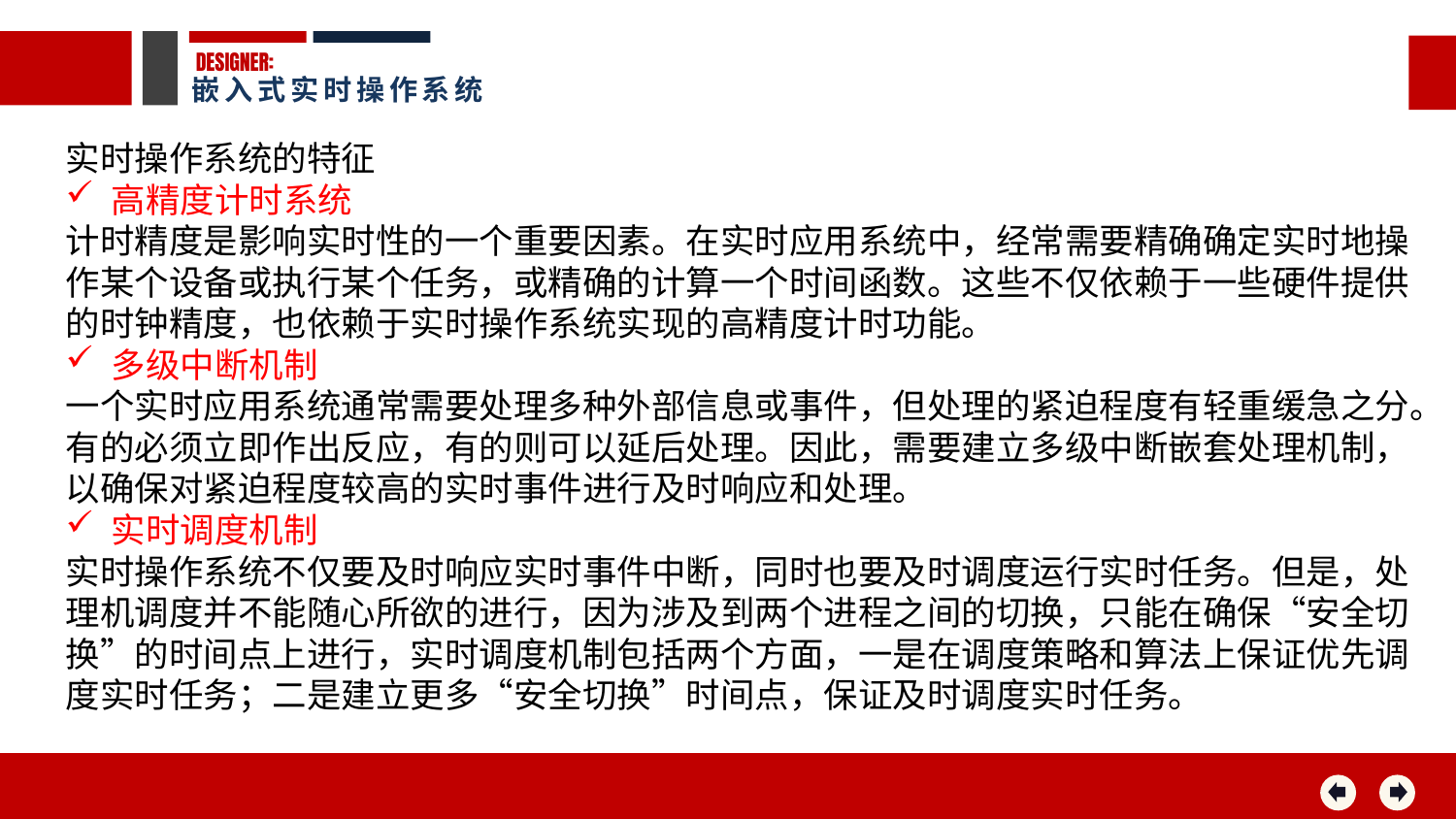

DESIGNER:
嵌入式实时操作系统
实时操作系统的特征
高精度计时系统
计时精度是影响实时性的一个重要因素。在实时应用系统中，经常需要精确确定实时地操作某个设备或执行某个任务，或精确的计算一个时间函数。这些不仅依赖于一些硬件提供的时钟精度，也依赖于实时操作系统实现的高精度计时功能。
多级中断机制
一个实时应用系统通常需要处理多种外部信息或事件，但处理的紧迫程度有轻重缓急之分。有的必须立即作出反应，有的则可以延后处理。因此，需要建立多级中断嵌套处理机制，以确保对紧迫程度较高的实时事件进行及时响应和处理。
实时调度机制
实时操作系统不仅要及时响应实时事件中断，同时也要及时调度运行实时任务。但是，处理机调度并不能随心所欲的进行，因为涉及到两个进程之间的切换，只能在确保“安全切换”的时间点上进行，实时调度机制包括两个方面，一是在调度策略和算法上保证优先调度实时任务；二是建立更多“安全切换”时间点，保证及时调度实时任务。